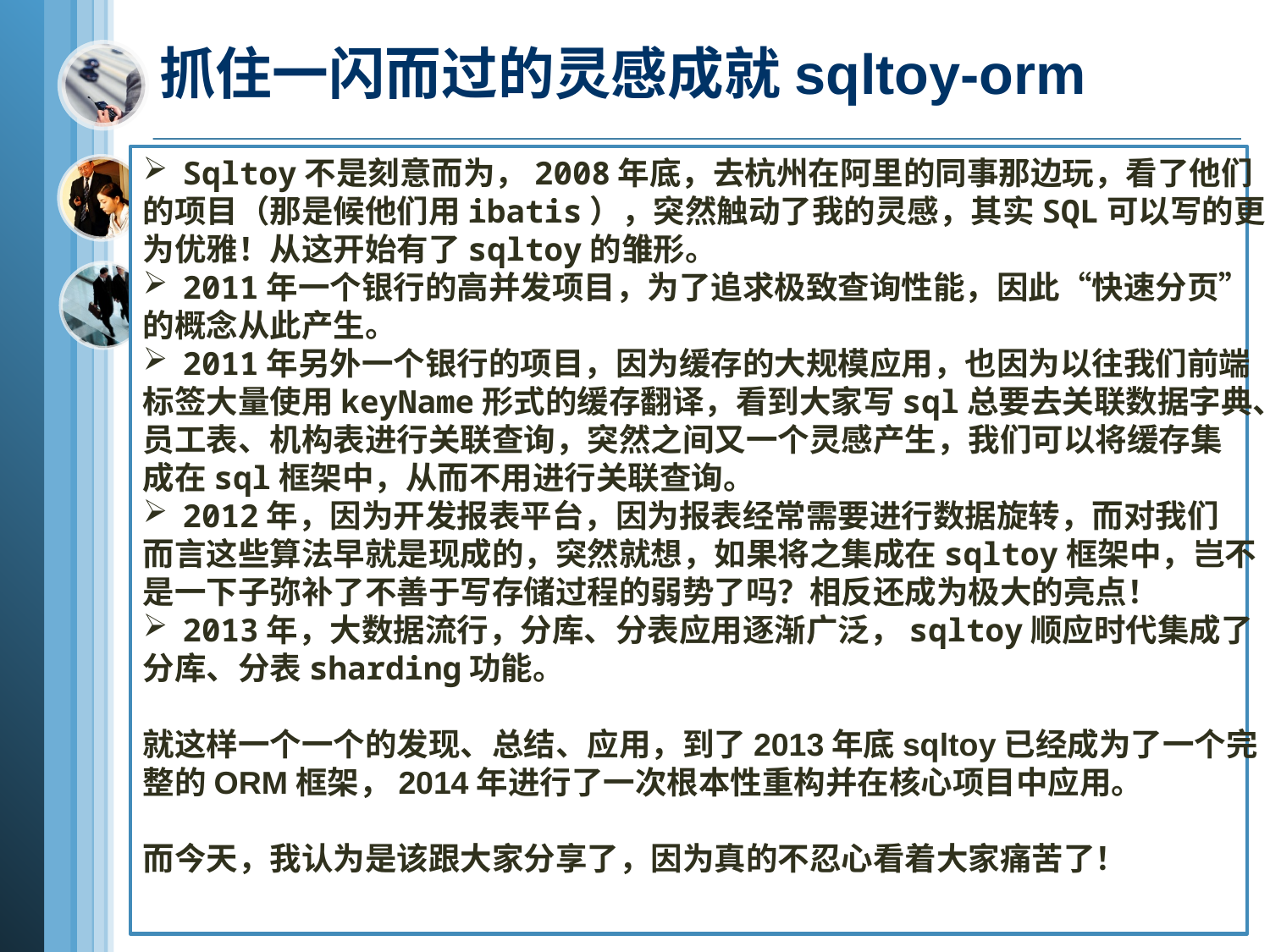

# 抓住一闪而过的灵感成就sqltoy-orm
Sqltoy不是刻意而为，2008年底，去杭州在阿里的同事那边玩，看了他们
的项目（那是候他们用ibatis），突然触动了我的灵感，其实SQL可以写的更
为优雅！从这开始有了sqltoy的雏形。
2011年一个银行的高并发项目，为了追求极致查询性能，因此“快速分页”
的概念从此产生。
2011年另外一个银行的项目，因为缓存的大规模应用，也因为以往我们前端
标签大量使用keyName形式的缓存翻译，看到大家写sql总要去关联数据字典、
员工表、机构表进行关联查询，突然之间又一个灵感产生，我们可以将缓存集
成在sql框架中，从而不用进行关联查询。
2012年，因为开发报表平台，因为报表经常需要进行数据旋转，而对我们
而言这些算法早就是现成的，突然就想，如果将之集成在sqltoy框架中，岂不
是一下子弥补了不善于写存储过程的弱势了吗？相反还成为极大的亮点！
2013年，大数据流行，分库、分表应用逐渐广泛，sqltoy顺应时代集成了
分库、分表sharding功能。

就这样一个一个的发现、总结、应用，到了2013年底sqltoy已经成为了一个完
整的ORM框架，2014年进行了一次根本性重构并在核心项目中应用。

而今天，我认为是该跟大家分享了，因为真的不忍心看着大家痛苦了！